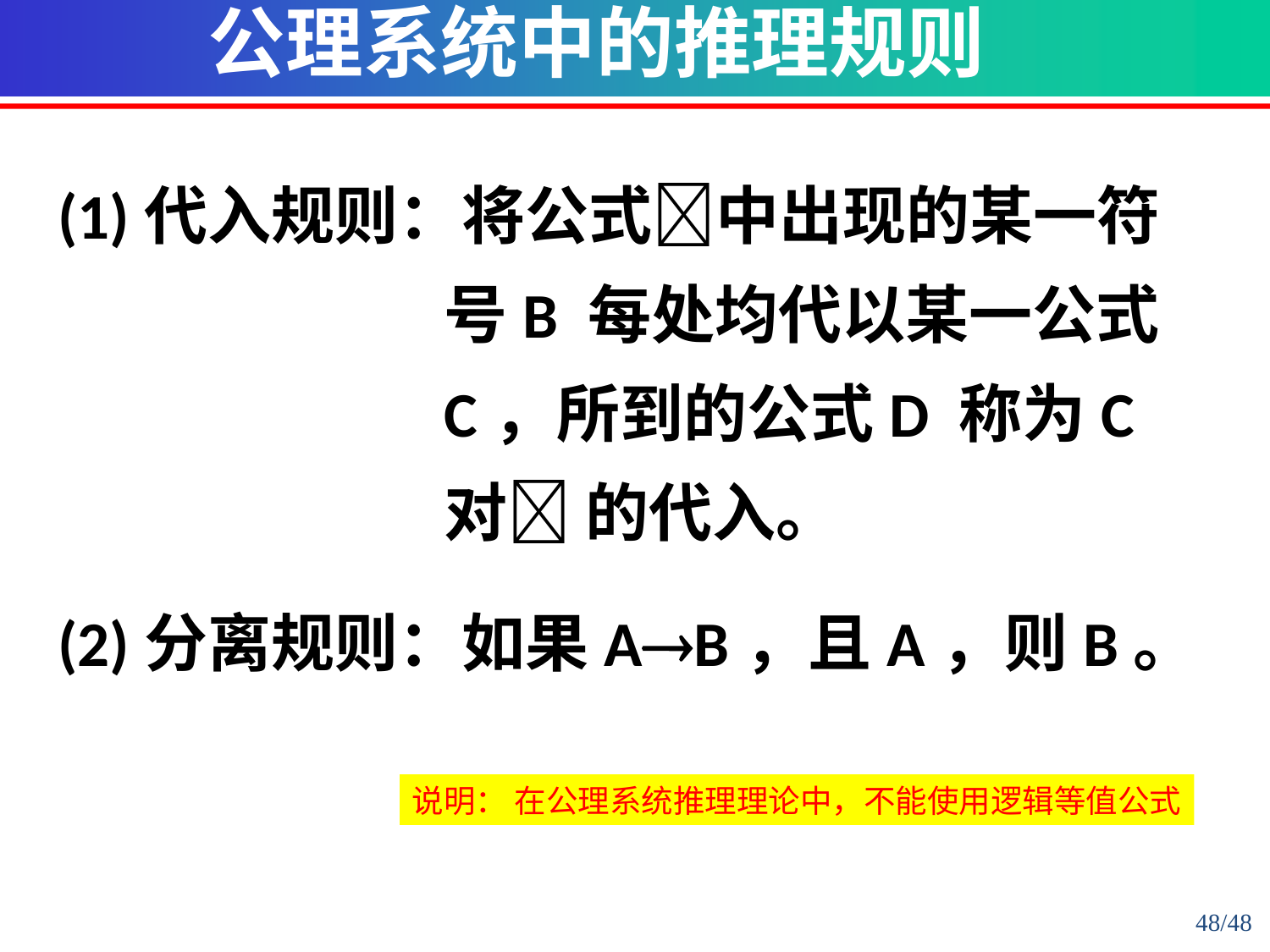

公理系统中的推理规则
(1)代入规则：将公式α中出现的某一符号B 每处均代以某一公式C，所到的公式D 称为C 对α 的代入。
(2)分离规则：如果A→B，且A，则B。
说明： 在公理系统推理理论中，不能使用逻辑等值公式
48/48